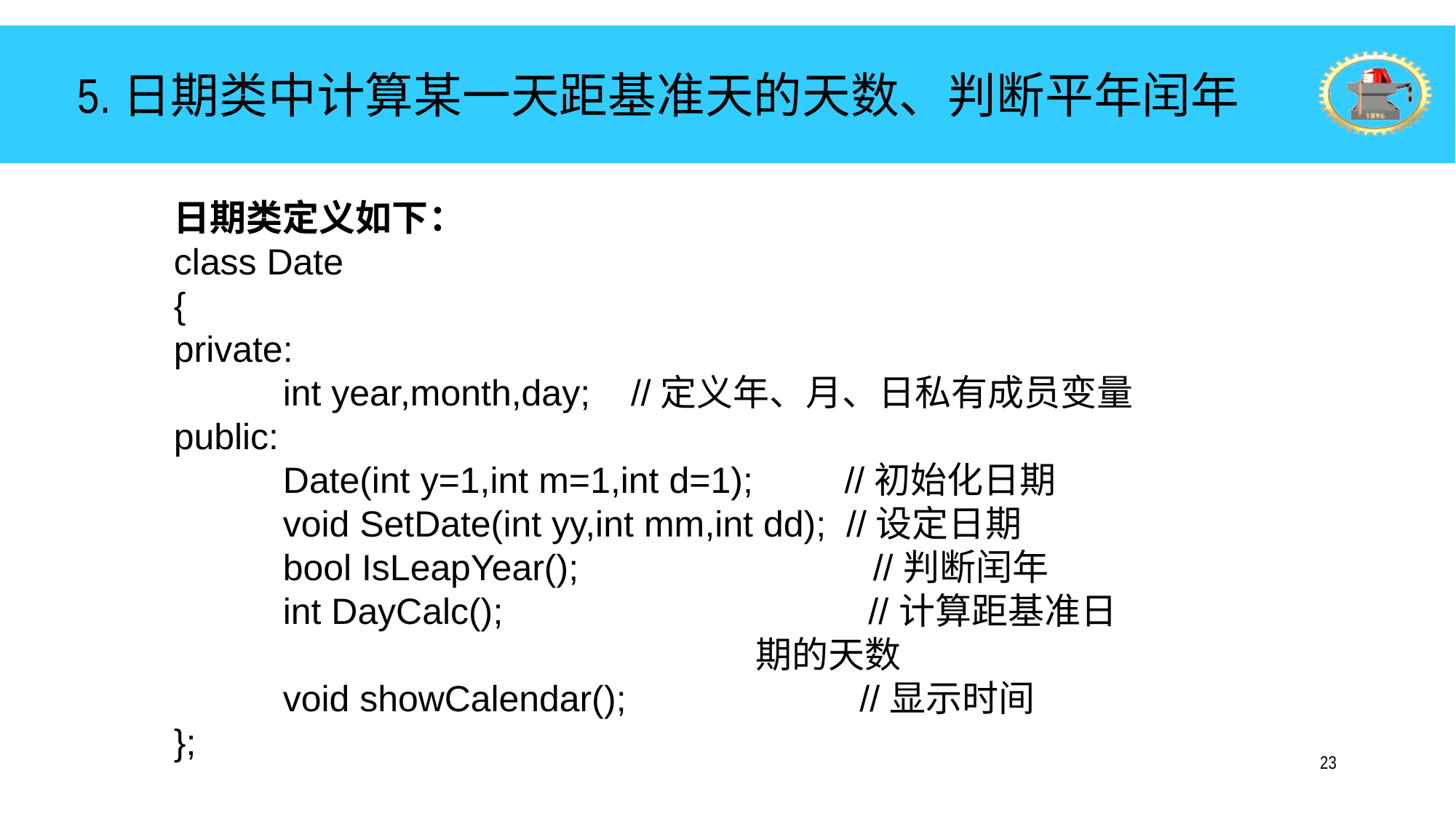

# 5.日期类中计算某一天距基准天的天数、判断平年闰年
日期类定义如下：
class Date
{
private:
	int year,month,day;    //定义年、月、日私有成员变量public:
	Date(int y=1,int m=1,int d=1);         //初始化日期
	void SetDate(int yy,int mm,int dd);  //设定日期
	bool IsLeapYear();                             //判断闰年
	int DayCalc();                                    //计算距基准日
                                                                      期的天数
	void showCalendar();                       //显示时间
};
23